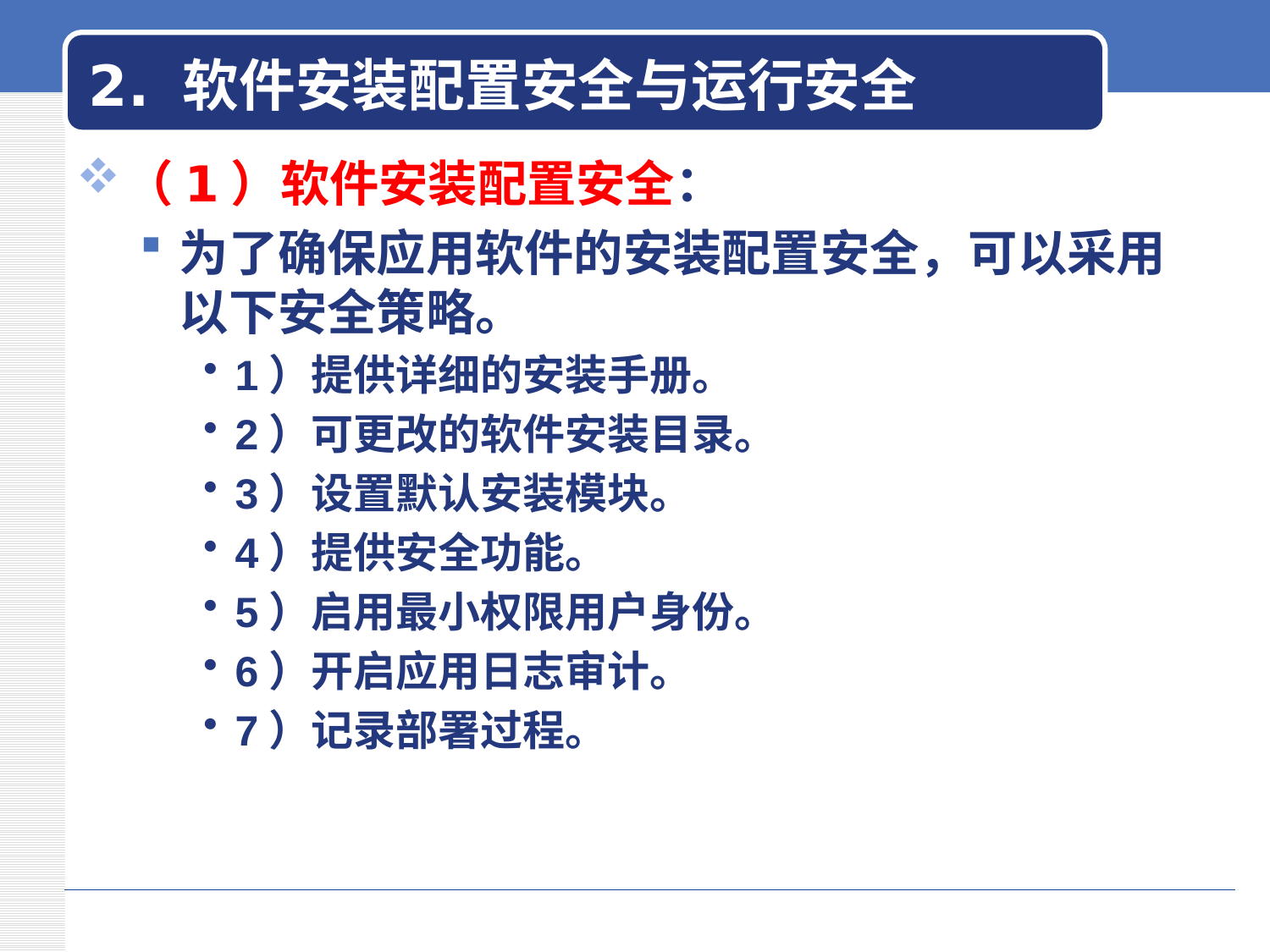

# 2. 软件安装配置安全与运行安全
（1）软件安装配置安全：
为了确保应用软件的安装配置安全，可以采用以下安全策略。
1）提供详细的安装手册。
2）可更改的软件安装目录。
3）设置默认安装模块。
4）提供安全功能。
5）启用最小权限用户身份。
6）开启应用日志审计。
7）记录部署过程。